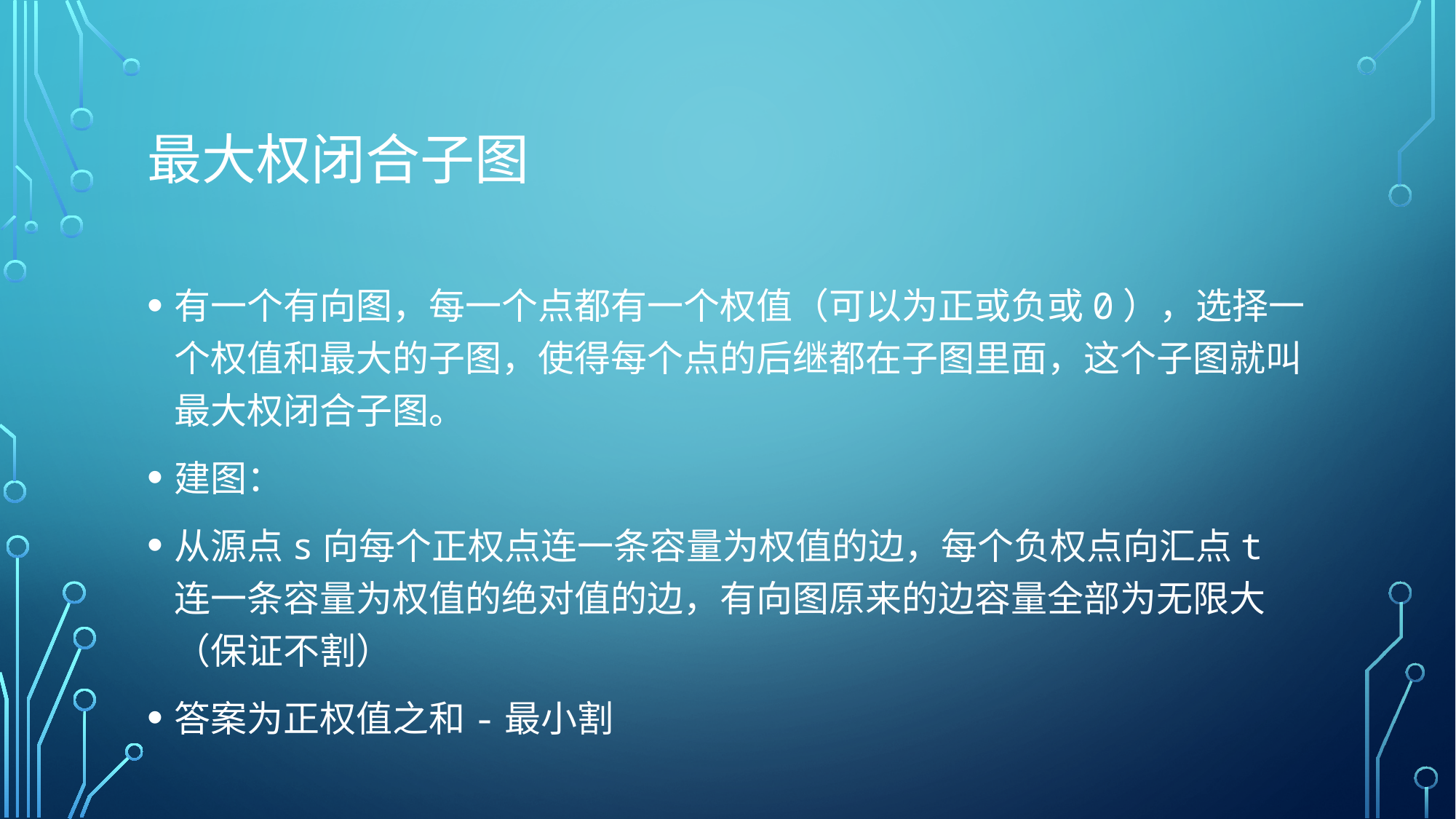

# 最大权闭合子图
有一个有向图，每一个点都有一个权值（可以为正或负或0），选择一个权值和最大的子图，使得每个点的后继都在子图里面，这个子图就叫最大权闭合子图。
建图：
从源点s向每个正权点连一条容量为权值的边，每个负权点向汇点t连一条容量为权值的绝对值的边，有向图原来的边容量全部为无限大（保证不割）
答案为正权值之和-最小割